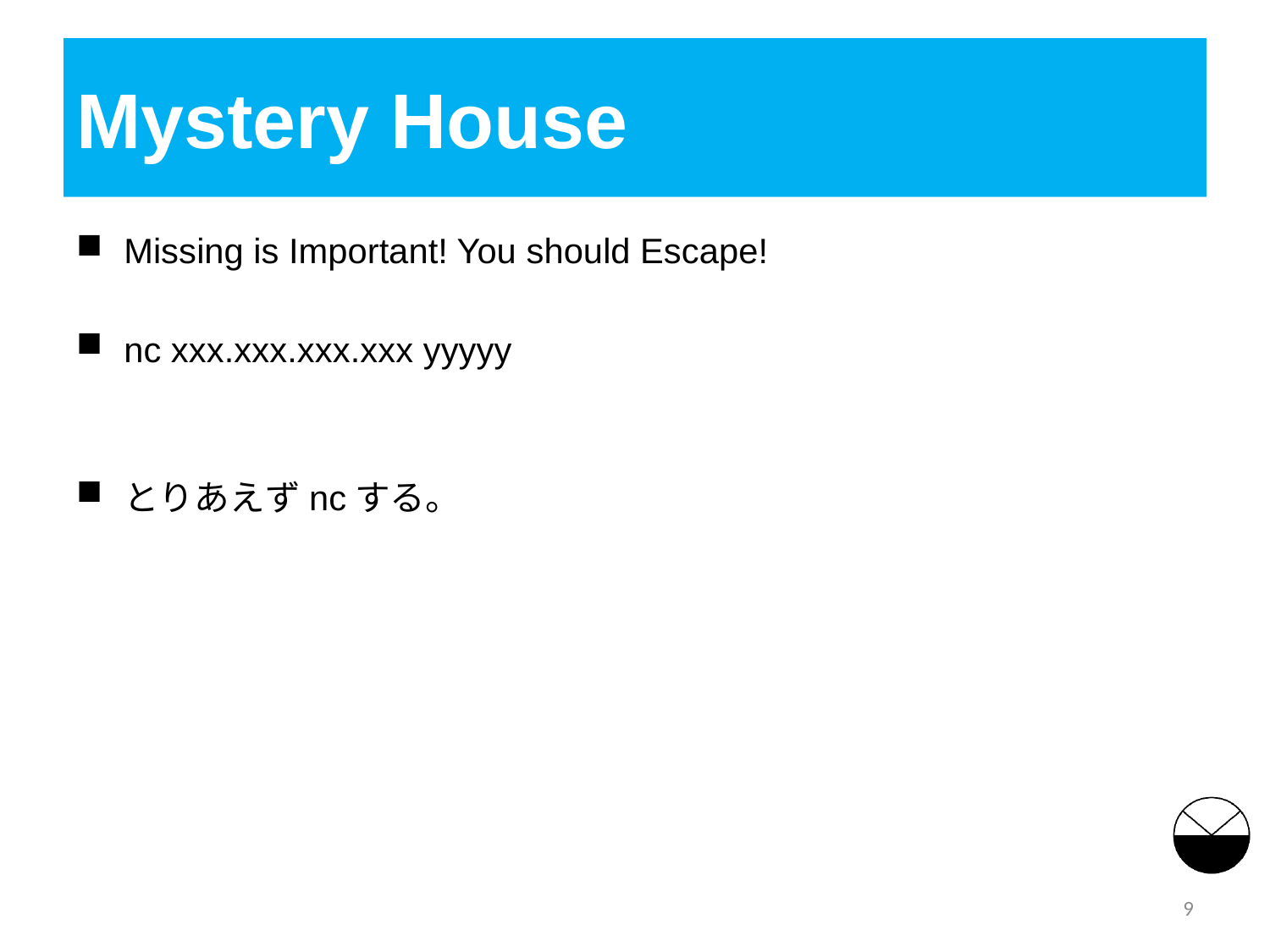

# Mystery House
Missing is Important! You should Escape!

nc xxx.xxx.xxx.xxx yyyyy

とりあえずncする。
9